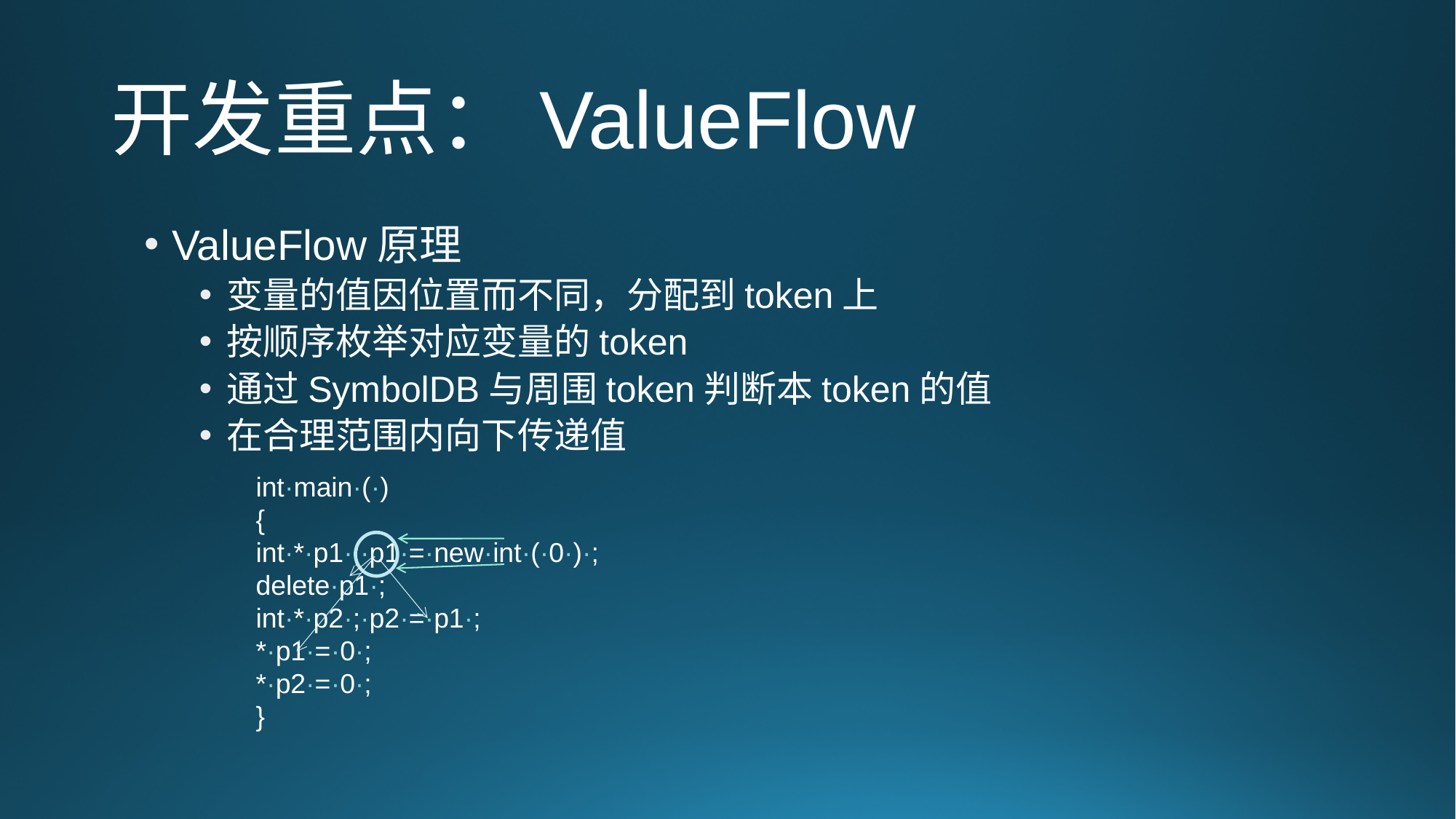

# 开发重点：ValueFlow
ValueFlow原理
变量的值因位置而不同，分配到token上
按顺序枚举对应变量的token
通过SymbolDB与周围token判断本token的值
在合理范围内向下传递值

int·main·(·)
{
int·*·p1·;·p1·=·new·int·(·0·)·;
delete·p1·;
int·*·p2·;·p2·=·p1·;
*·p1·=·0·;
*·p2·=·0·;
}